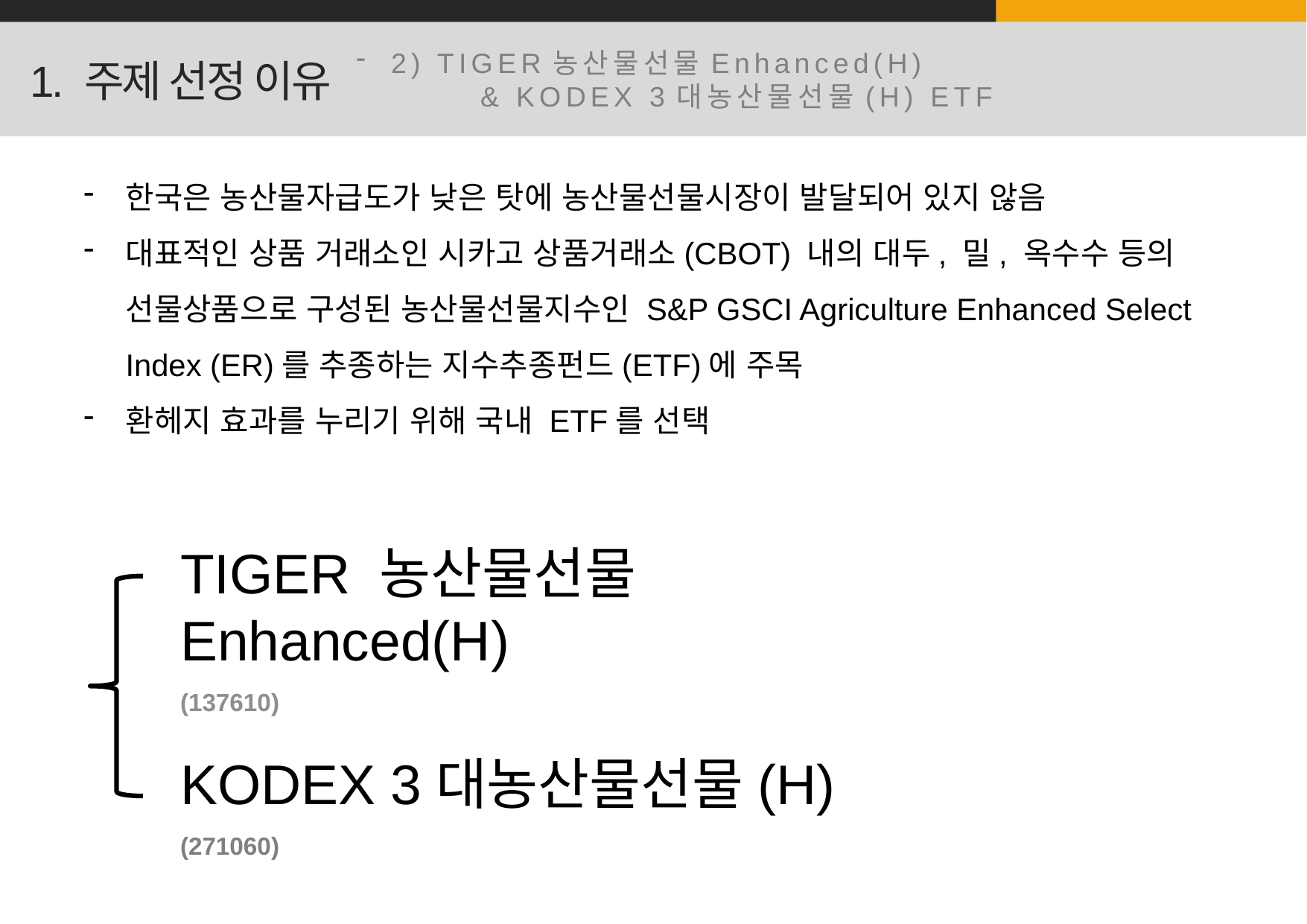

2) TIGER농산물선물Enhanced(H)
	 & KODEX 3대농산물선물(H) ETF
1. 주제 선정 이유
한국은 농산물자급도가 낮은 탓에 농산물선물시장이 발달되어 있지 않음
대표적인 상품 거래소인 시카고 상품거래소(CBOT) 내의 대두, 밀, 옥수수 등의 선물상품으로 구성된 농산물선물지수인 S&P GSCI Agriculture Enhanced Select Index (ER)를 추종하는 지수추종펀드(ETF)에 주목
환헤지 효과를 누리기 위해 국내 ETF를 선택
TIGER 농산물선물Enhanced(H)
(137610)

KODEX 3대농산물선물(H)
(271060)